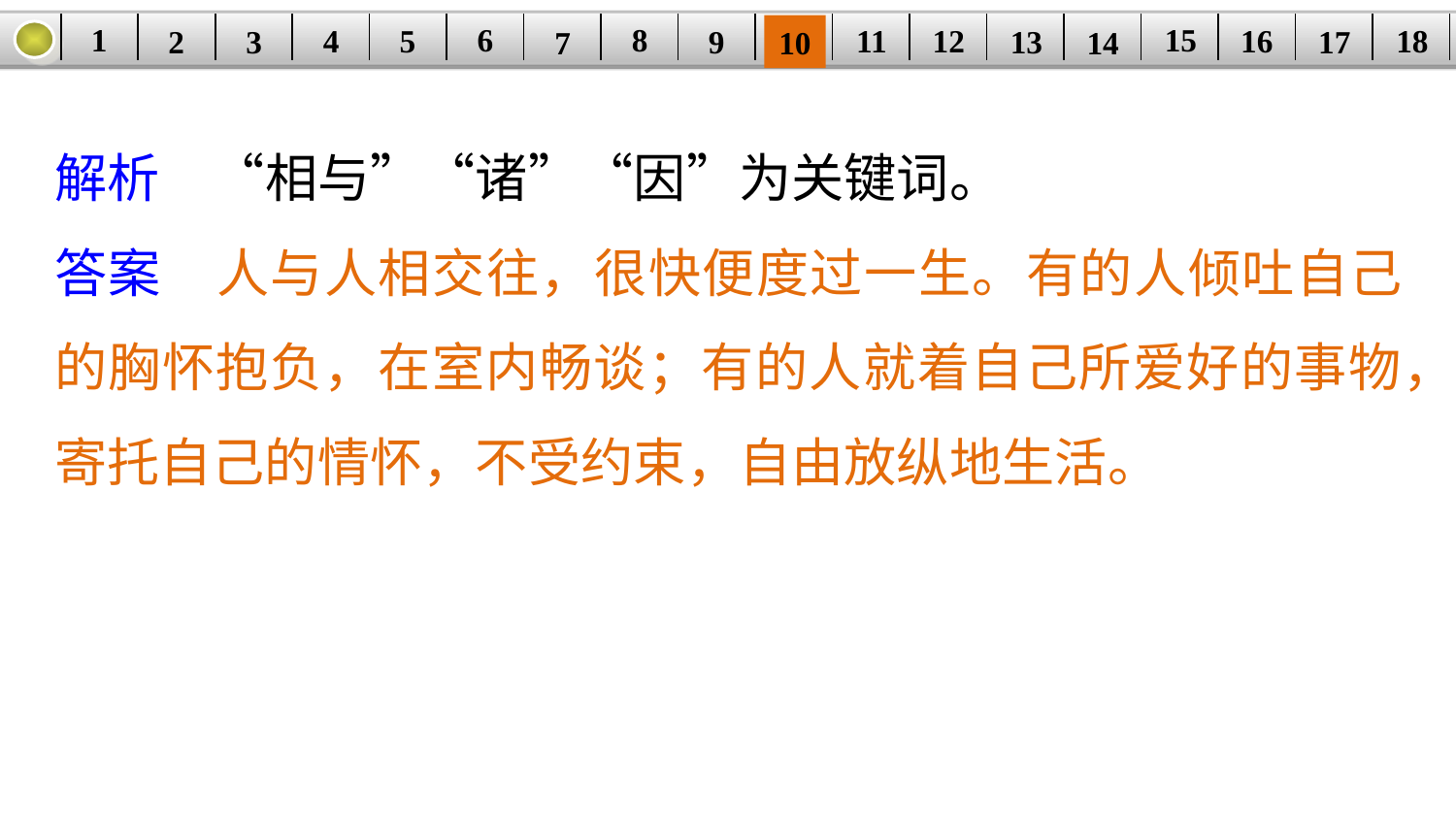

1
8
15
6
11
18
5
16
|  |  |  |  |  |  |  |  |  |  |  |  |  |  |  |  |  |  |
| --- | --- | --- | --- | --- | --- | --- | --- | --- | --- | --- | --- | --- | --- | --- | --- | --- | --- |
12
4
17
13
3
9
2
14
7
10

解析　“相与”“诸”“因”为关键词。
答案　人与人相交往，很快便度过一生。有的人倾吐自己的胸怀抱负，在室内畅谈；有的人就着自己所爱好的事物，寄托自己的情怀，不受约束，自由放纵地生活。